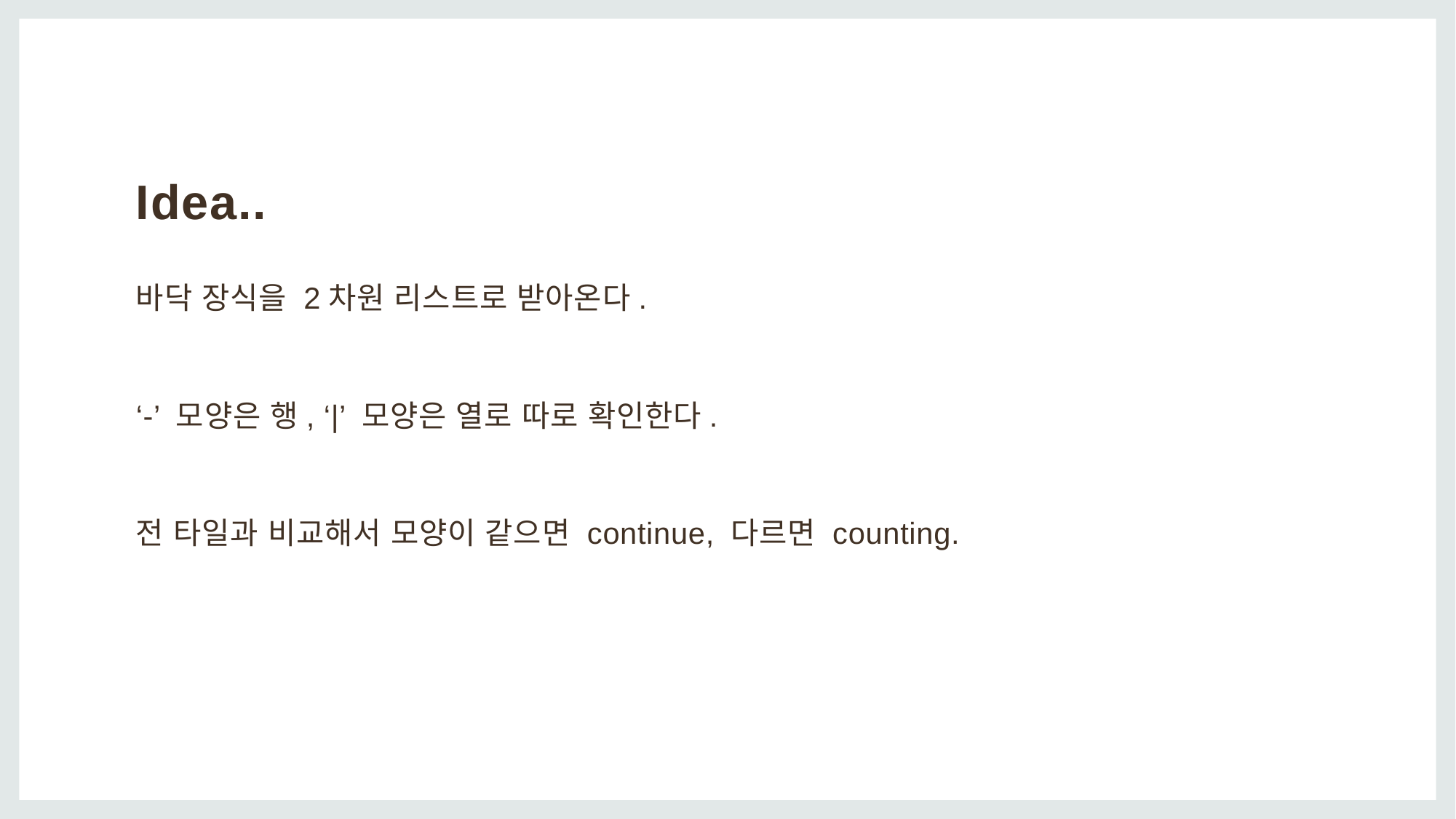

# Idea..
바닥 장식을 2차원 리스트로 받아온다.

‘-’ 모양은 행, ‘|’ 모양은 열로 따로 확인한다.

전 타일과 비교해서 모양이 같으면 continue, 다르면 counting.